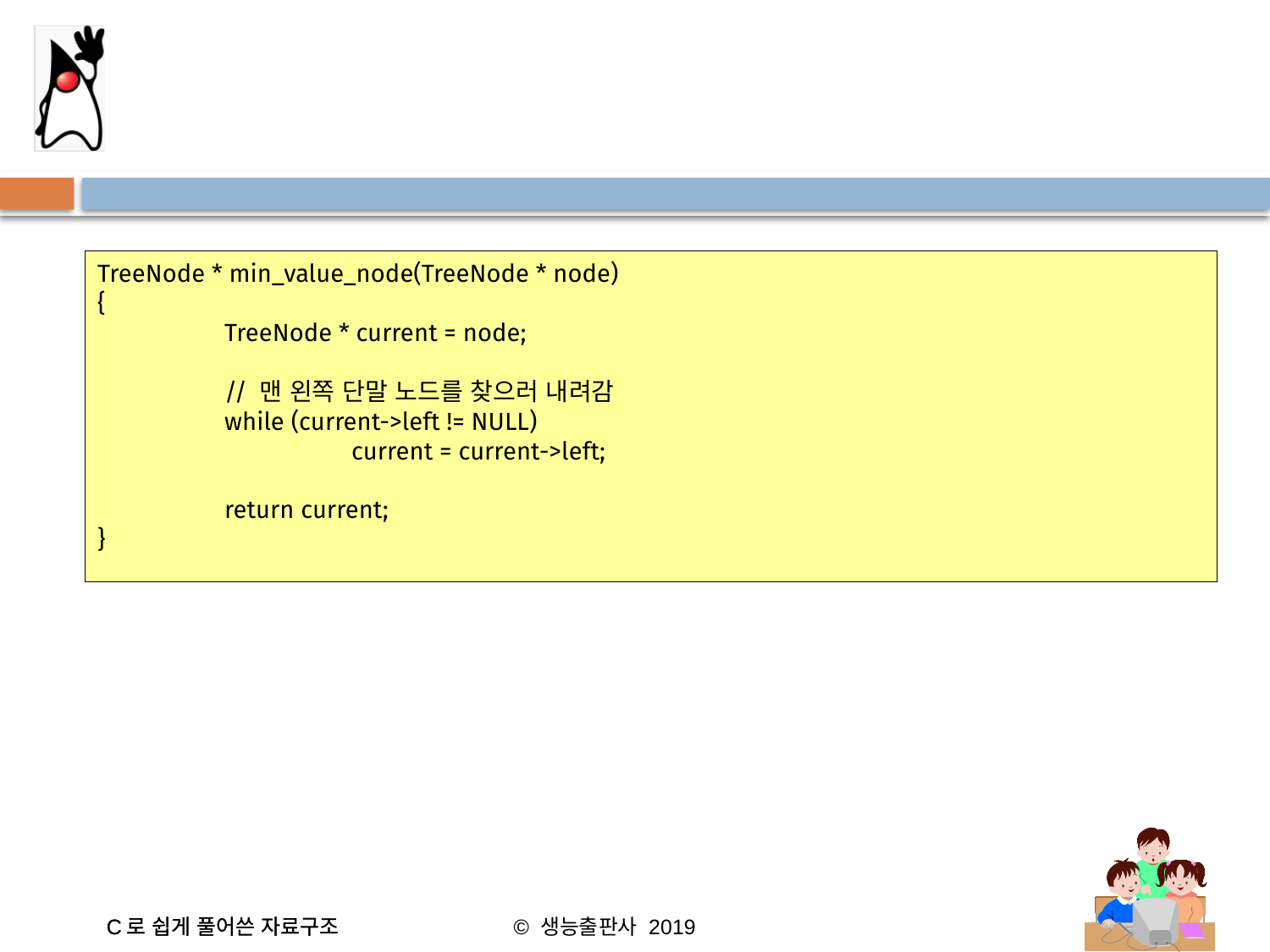

#
TreeNode * min_value_node(TreeNode * node)
{
	TreeNode * current = node;

	// 맨 왼쪽 단말 노드를 찾으러 내려감
	while (current->left != NULL)
		current = current->left;

	return current;
}